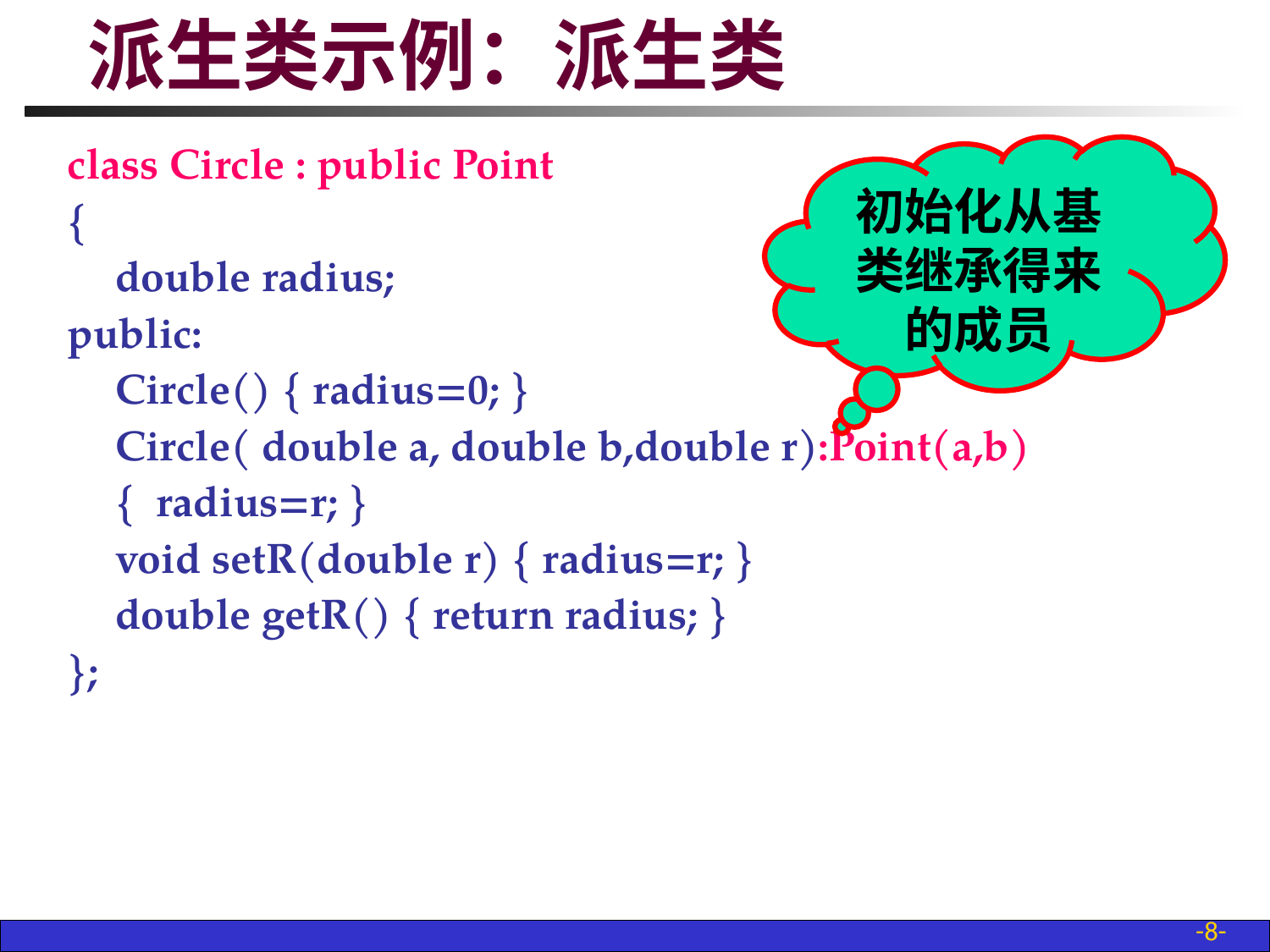

# 派生类示例：派生类
初始化从基类继承得来的成员
class Circle : public Point
{
	double radius;
public:
	Circle() { radius=0; }
	Circle( double a, double b,double r):Point(a,b)
	{  radius=r; }
	void setR(double r) { radius=r; }
	double getR() { return radius; }
};
-8-